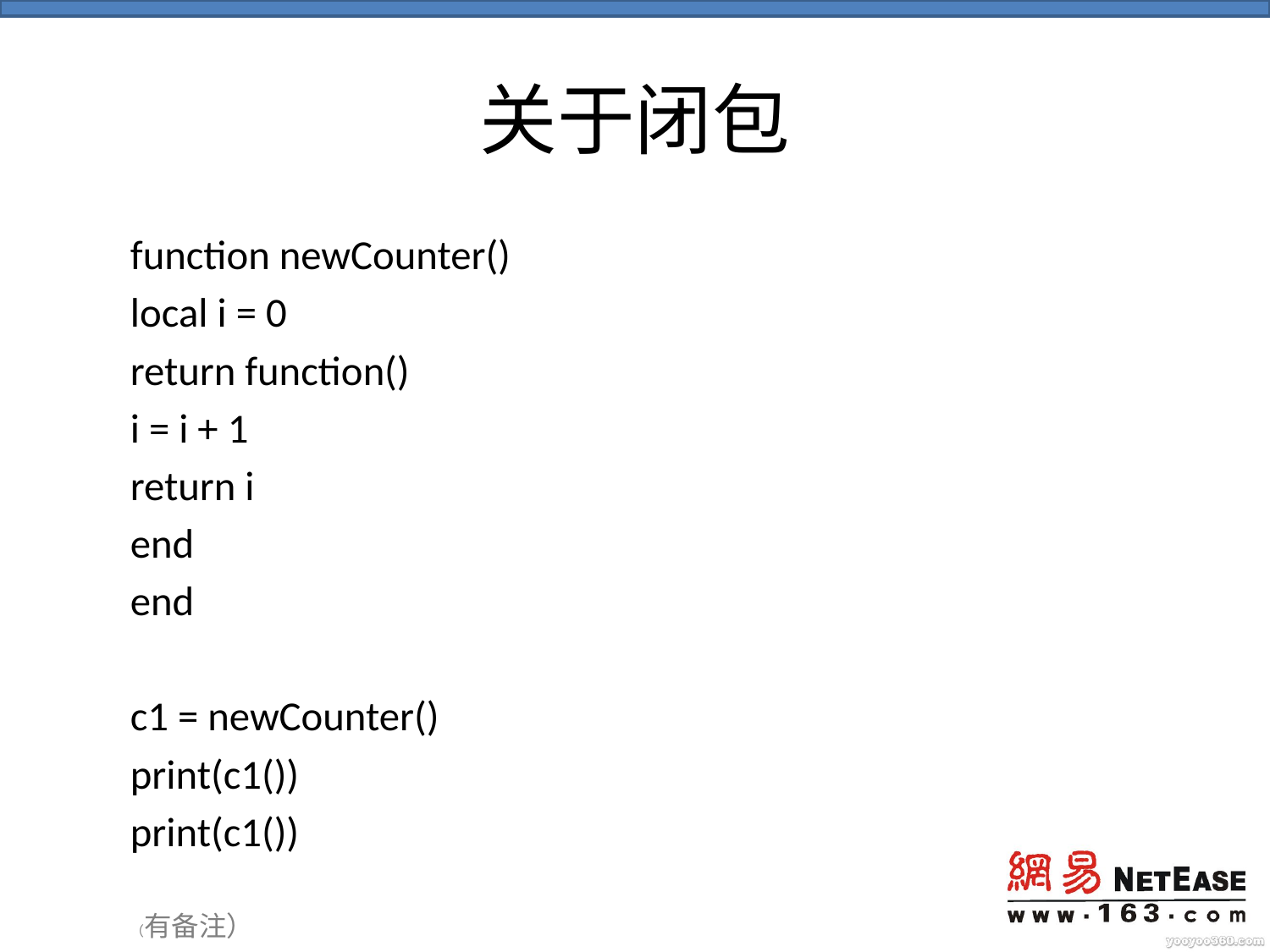

# 关于闭包
function newCounter()
local i = 0
	return function()
		i = i + 1
		return i
	end
end

c1 = newCounter()
print(c1())
print(c1())

（有备注）